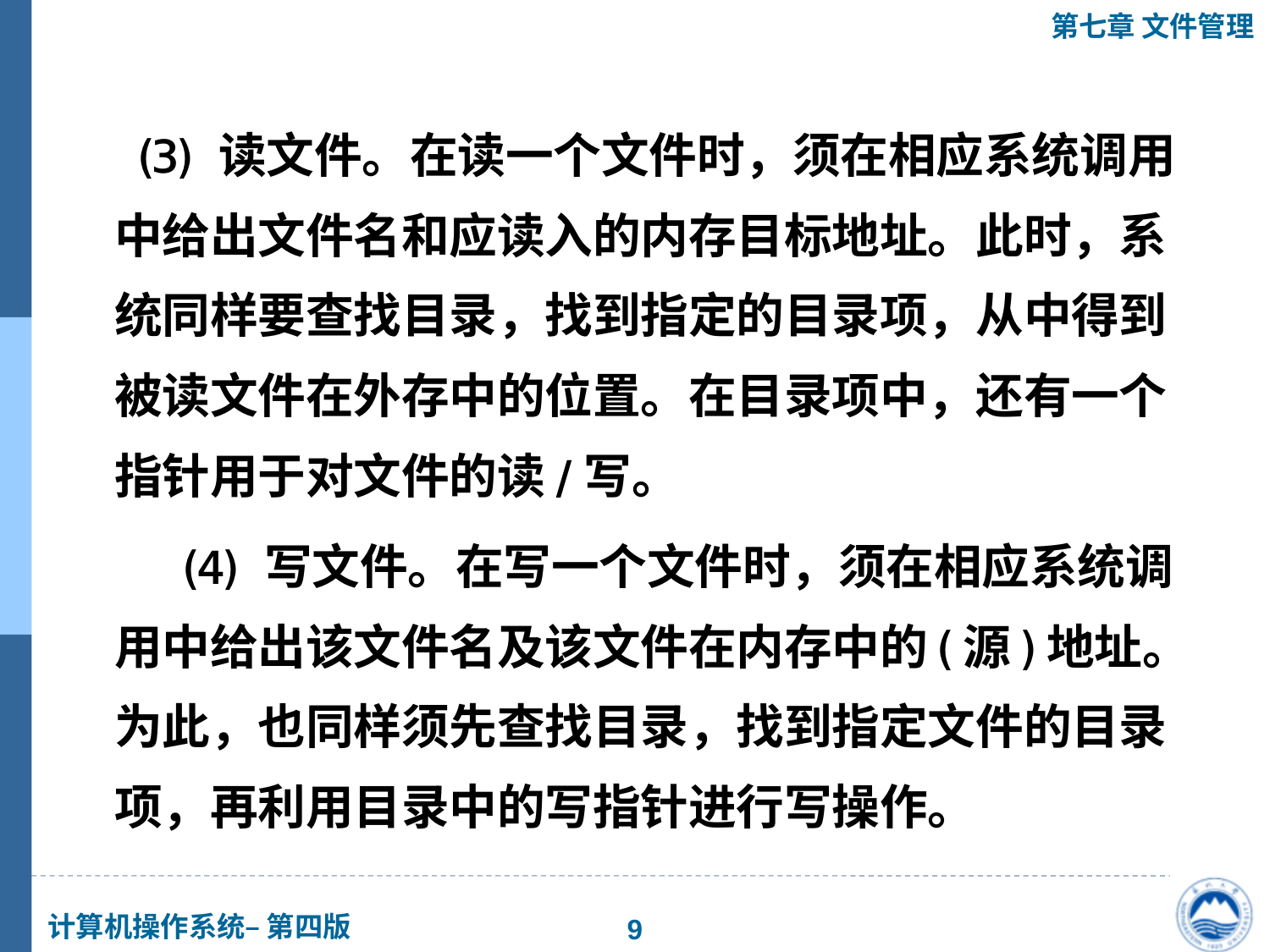

(3) 读文件。在读一个文件时，须在相应系统调用中给出文件名和应读入的内存目标地址。此时，系统同样要查找目录，找到指定的目录项，从中得到被读文件在外存中的位置。在目录项中，还有一个指针用于对文件的读/写。
　　(4) 写文件。在写一个文件时，须在相应系统调用中给出该文件名及该文件在内存中的(源)地址。为此，也同样须先查找目录，找到指定文件的目录项，再利用目录中的写指针进行写操作。